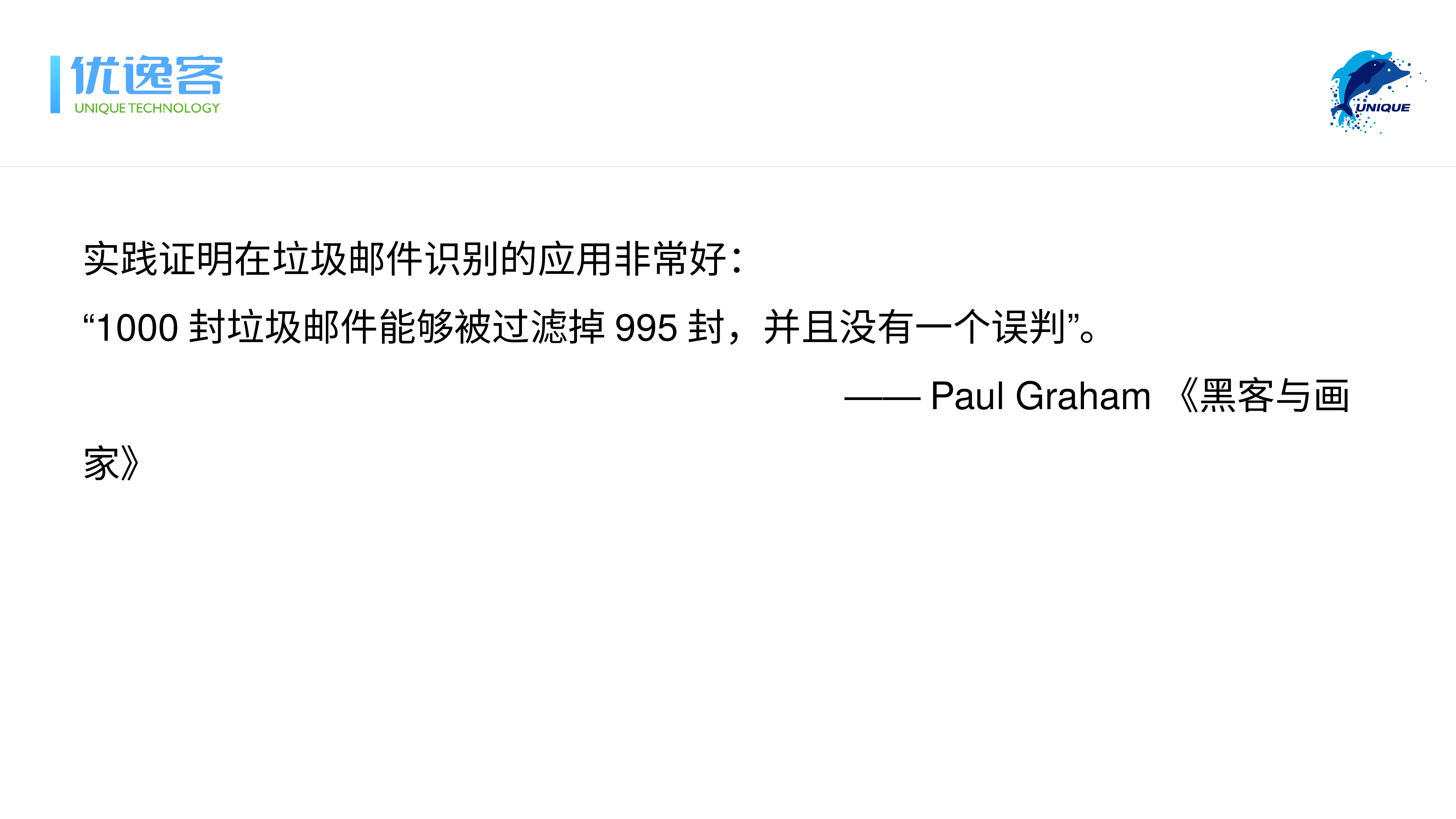

实践证明在垃圾邮件识别的应用非常好：
“1000封垃圾邮件能够被过滤掉995封，并且没有一个误判”。																			     ——Paul Graham《黑客与画家》